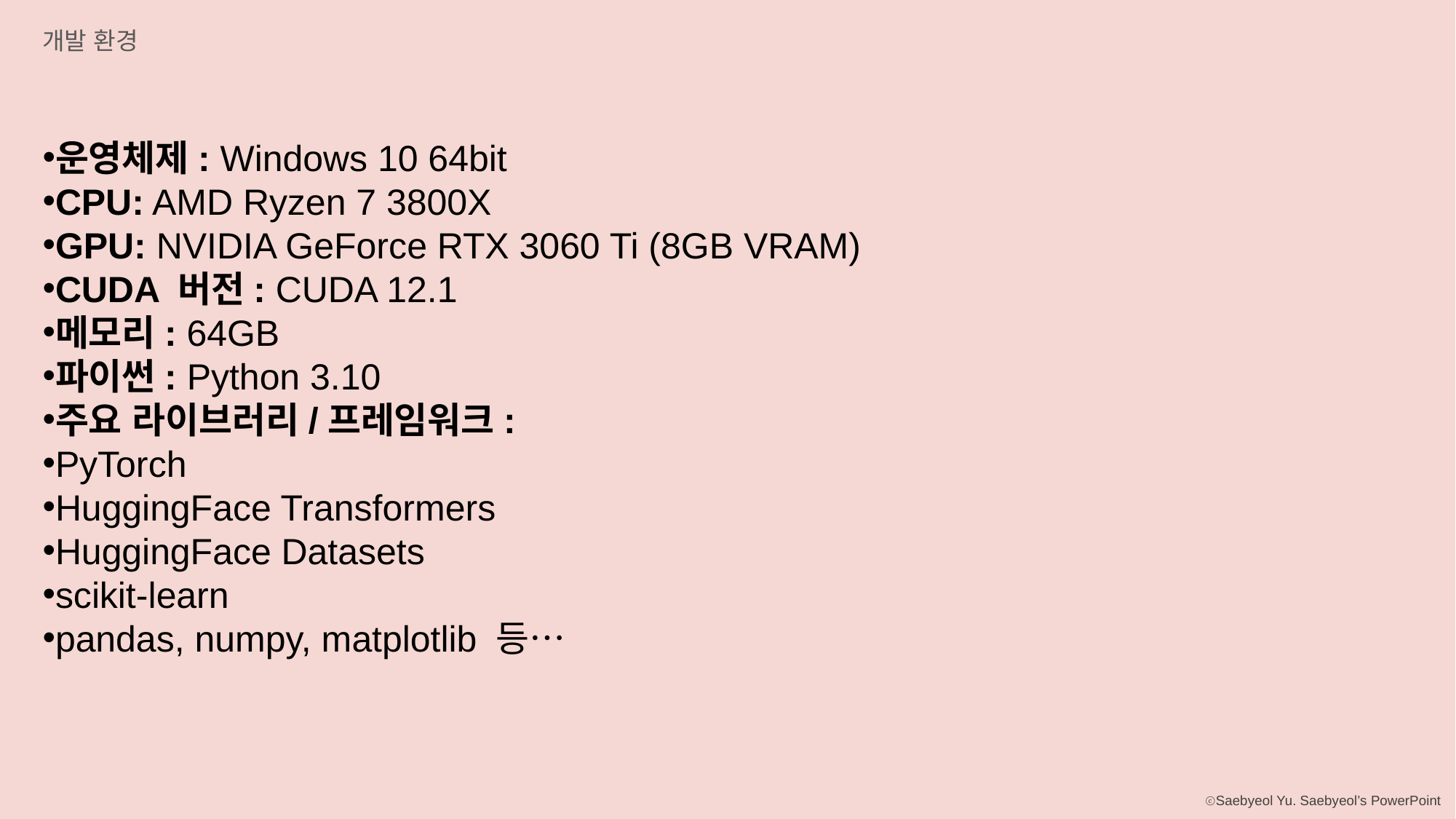

개발 환경
운영체제: Windows 10 64bit
CPU: AMD Ryzen 7 3800X
GPU: NVIDIA GeForce RTX 3060 Ti (8GB VRAM)
CUDA 버전: CUDA 12.1
메모리: 64GB
파이썬: Python 3.10
주요 라이브러리/프레임워크:
PyTorch
HuggingFace Transformers
HuggingFace Datasets
scikit-learn
pandas, numpy, matplotlib 등…